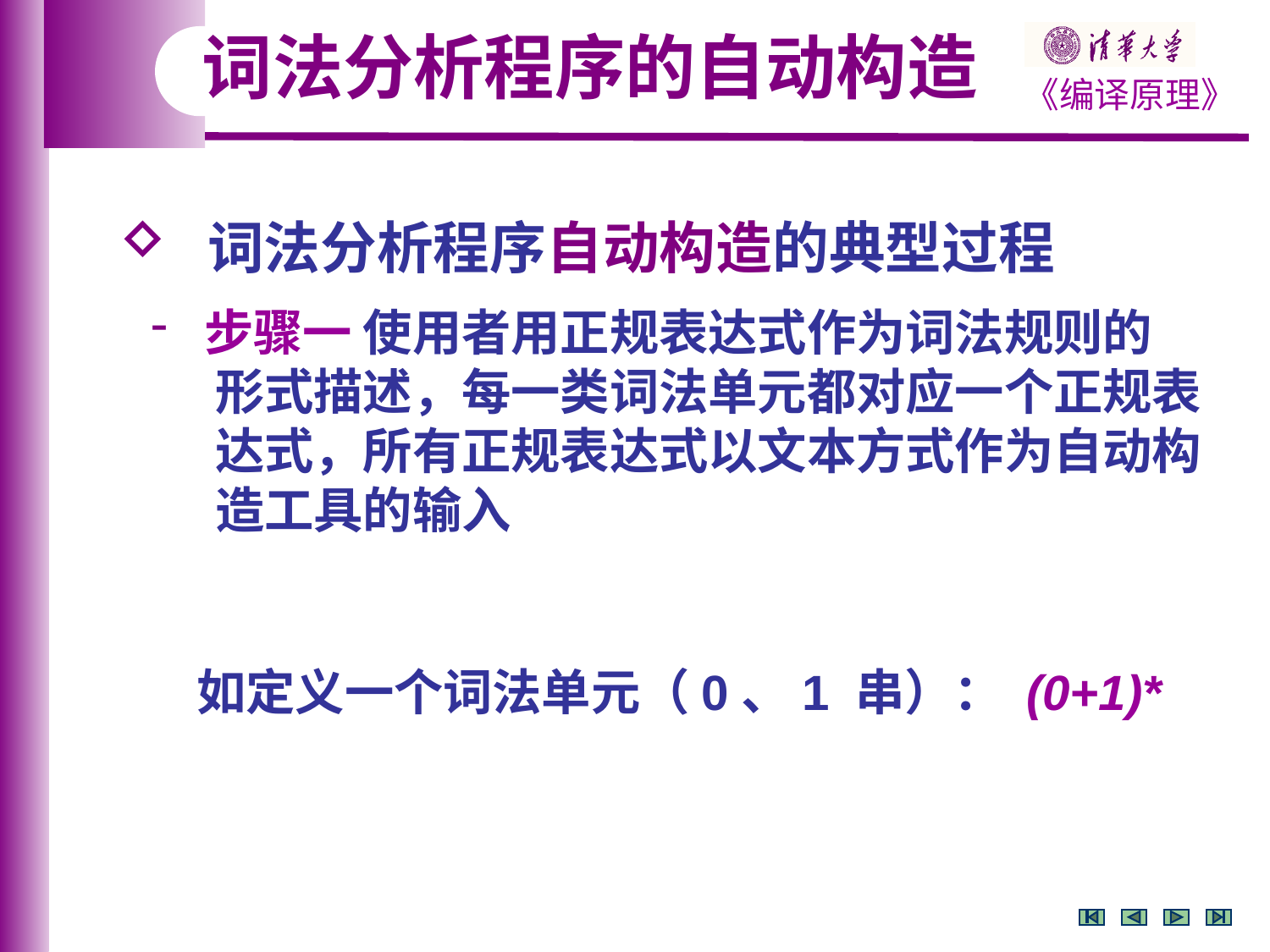

词法分析程序的自动构造
  词法分析程序自动构造的典型过程

 步骤一 使用者用正规表达式作为词法规则的
  形式描述，每一类词法单元都对应一个正规表
  达式，所有正规表达式以文本方式作为自动构
  造工具的输入
      如定义一个词法单元（0、1 串）： (0+1)*